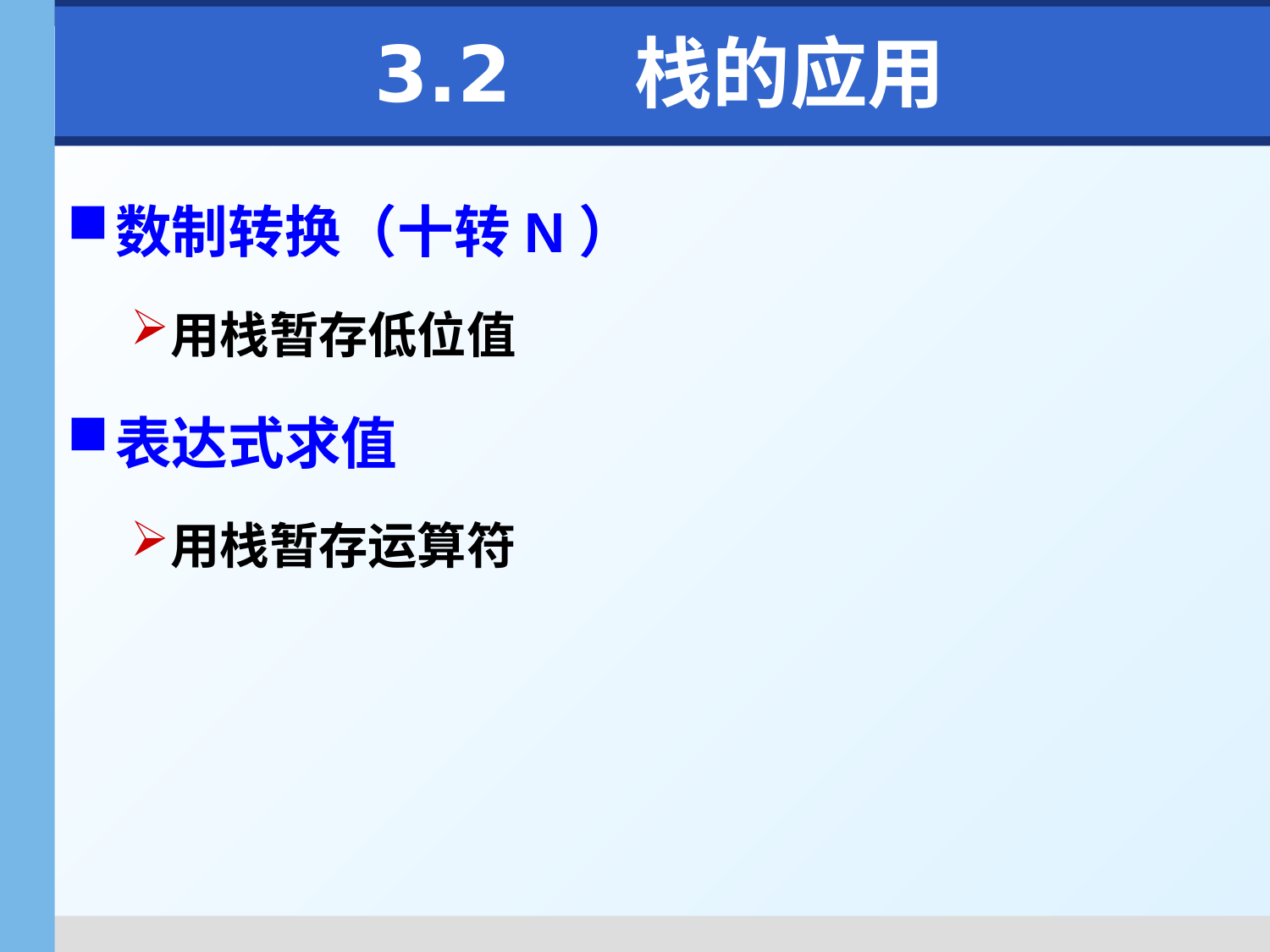

# 3.2 　栈的应用
数制转换（十转N）
用栈暂存低位值
表达式求值
用栈暂存运算符